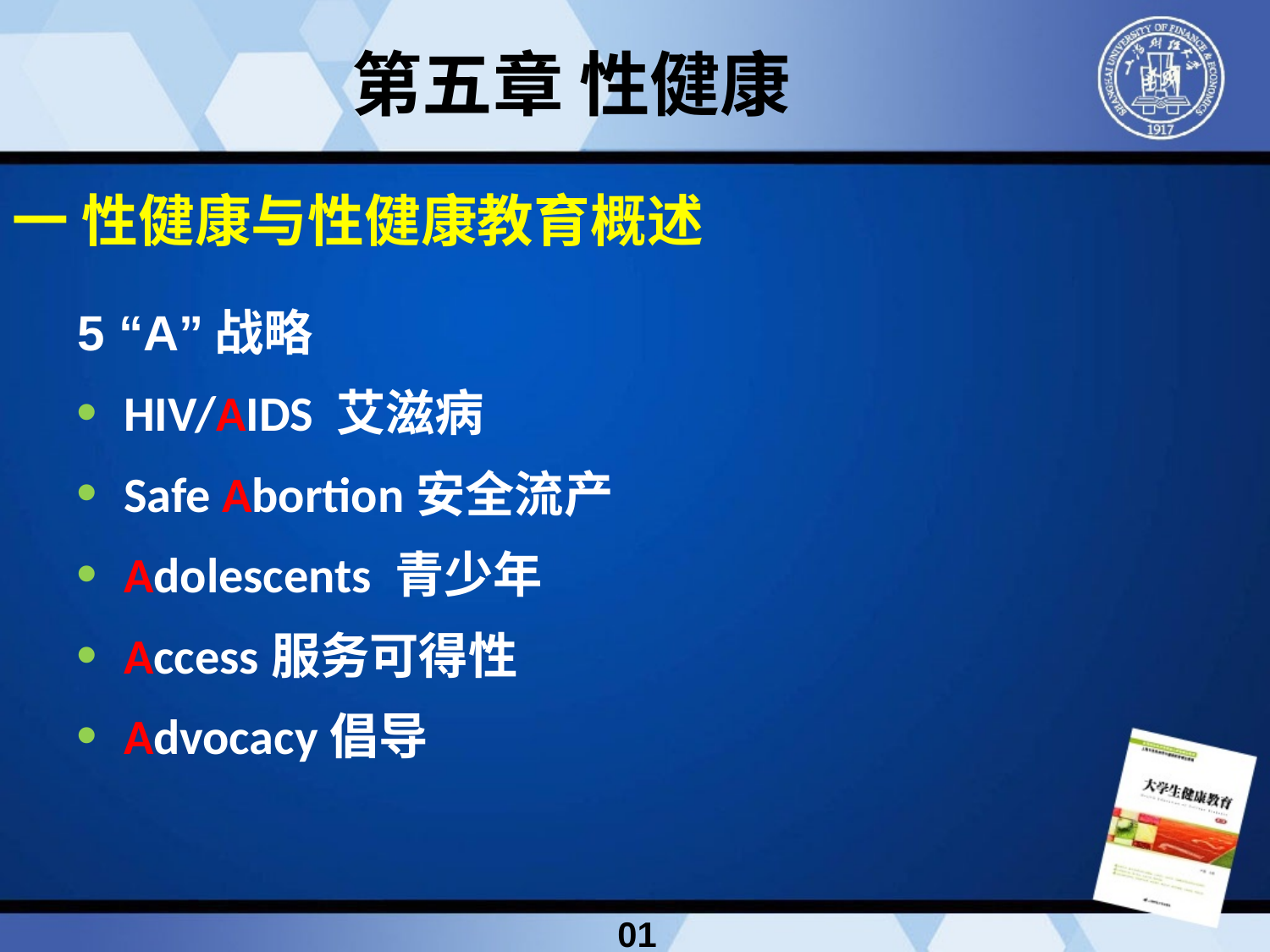

第五章 性健康
一 性健康与性健康教育概述
5 “A”战略
HIV/AIDS 艾滋病
Safe Abortion安全流产
Adolescents 青少年
Access服务可得性
Advocacy倡导

01